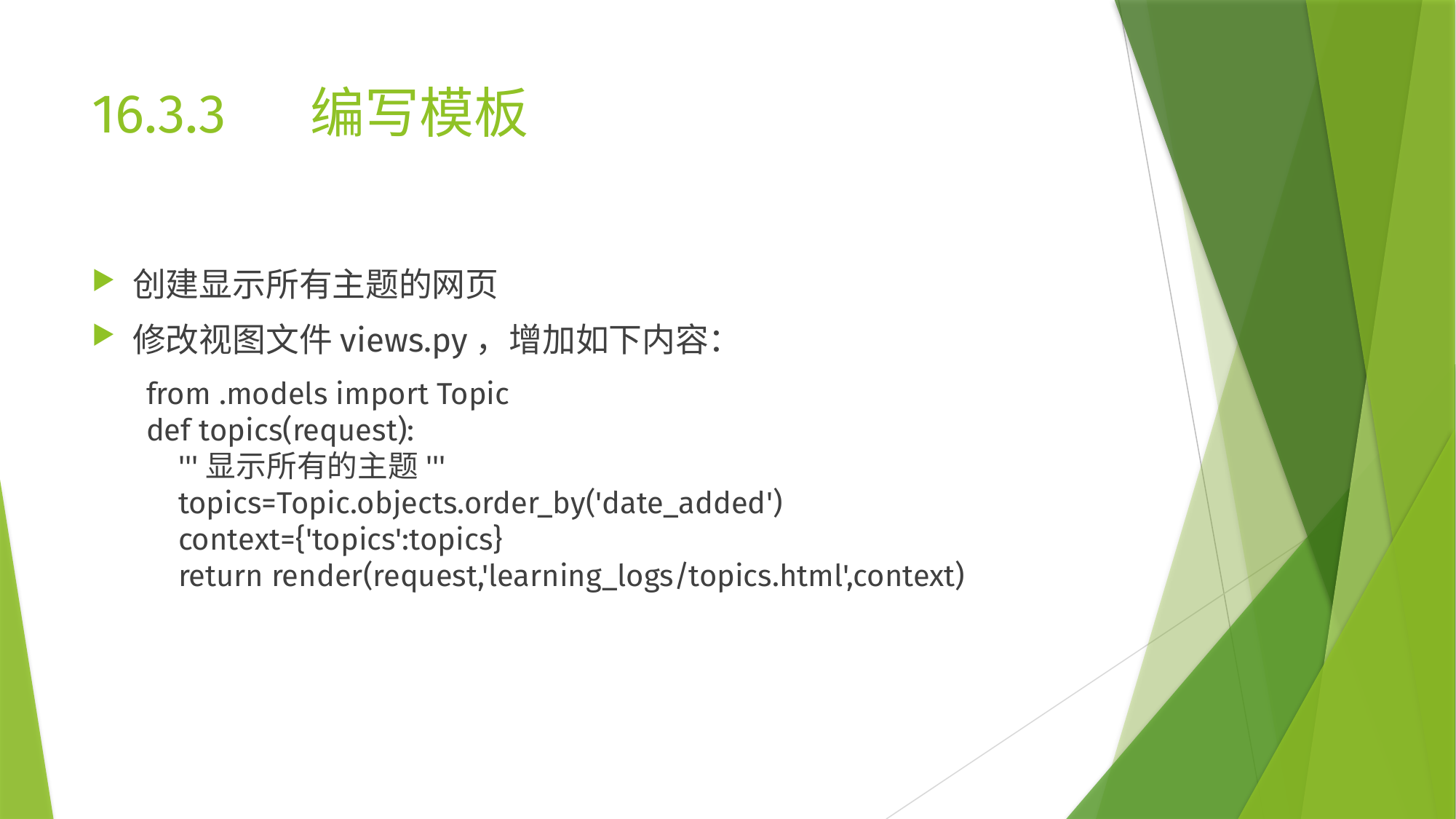

# 16.3.3	编写模板
创建显示所有主题的网页
修改视图文件views.py，增加如下内容：
from .models import Topic
def topics(request):
    '''显示所有的主题'''
    topics=Topic.objects.order_by('date_added')
    context={'topics':topics}
    return render(request,'learning_logs/topics.html',context)